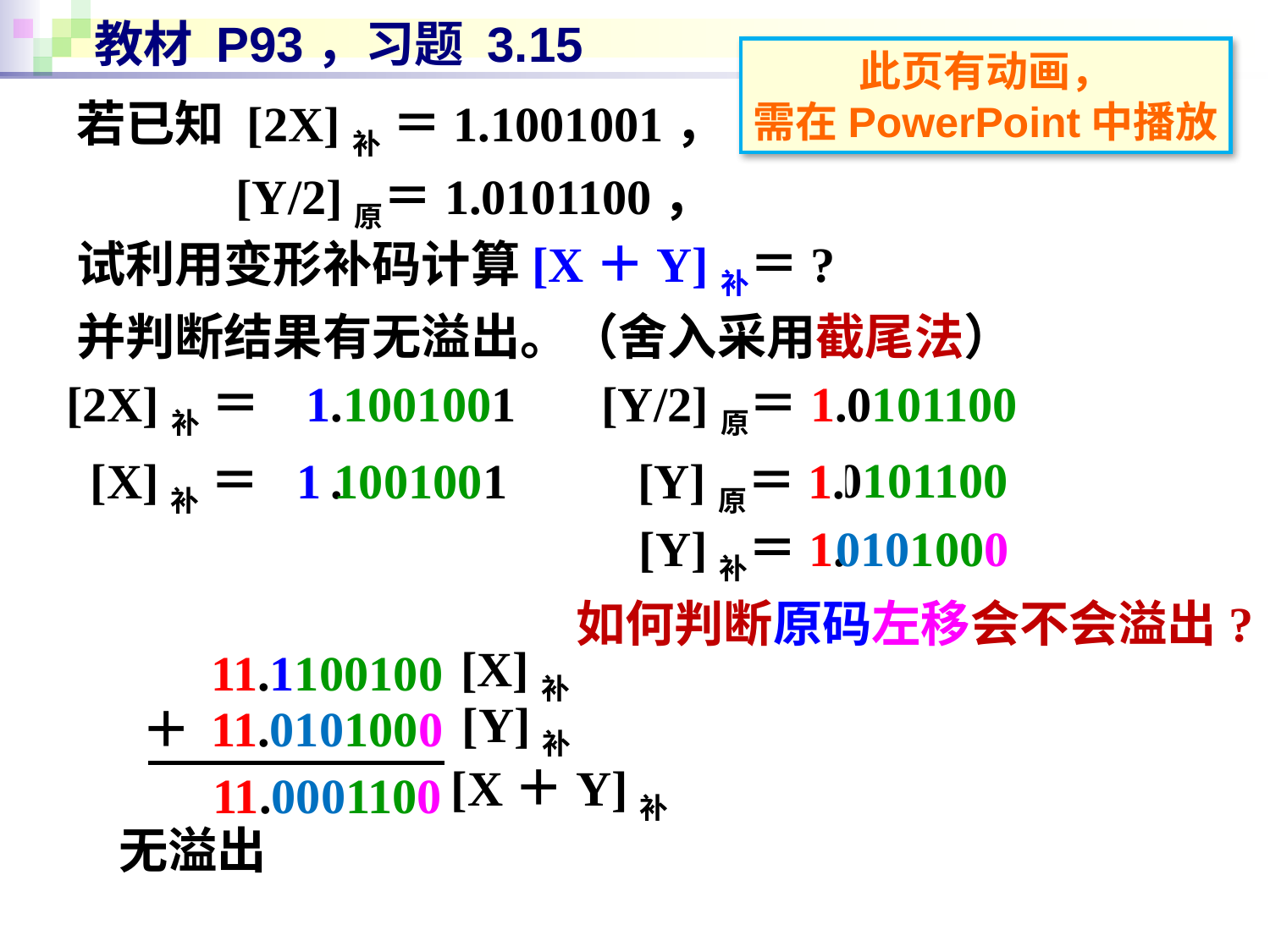

# 教材 P93，习题 3.15
此页有动画，
需在PowerPoint中播放
若已知 [2X]补 ＝1.1001001，
             [Y/2]原＝1.0101100，
试利用变形补码计算[X＋Y]补＝?
并判断结果有无溢出。（舍入采用截尾法）
[2X]补 ＝   1.1001001
[Y/2]原＝1.0101100
0101100
1001001
[Y]原＝1.
[X]补 ＝   1.1001001
1
1
0

0101000
[Y]补＝1.
如何判断原码左移会不会溢出?
[X]补
11.1100100
[Y]补
11.0101000
＋
[X＋Y]补
11.0001100
无溢出
33